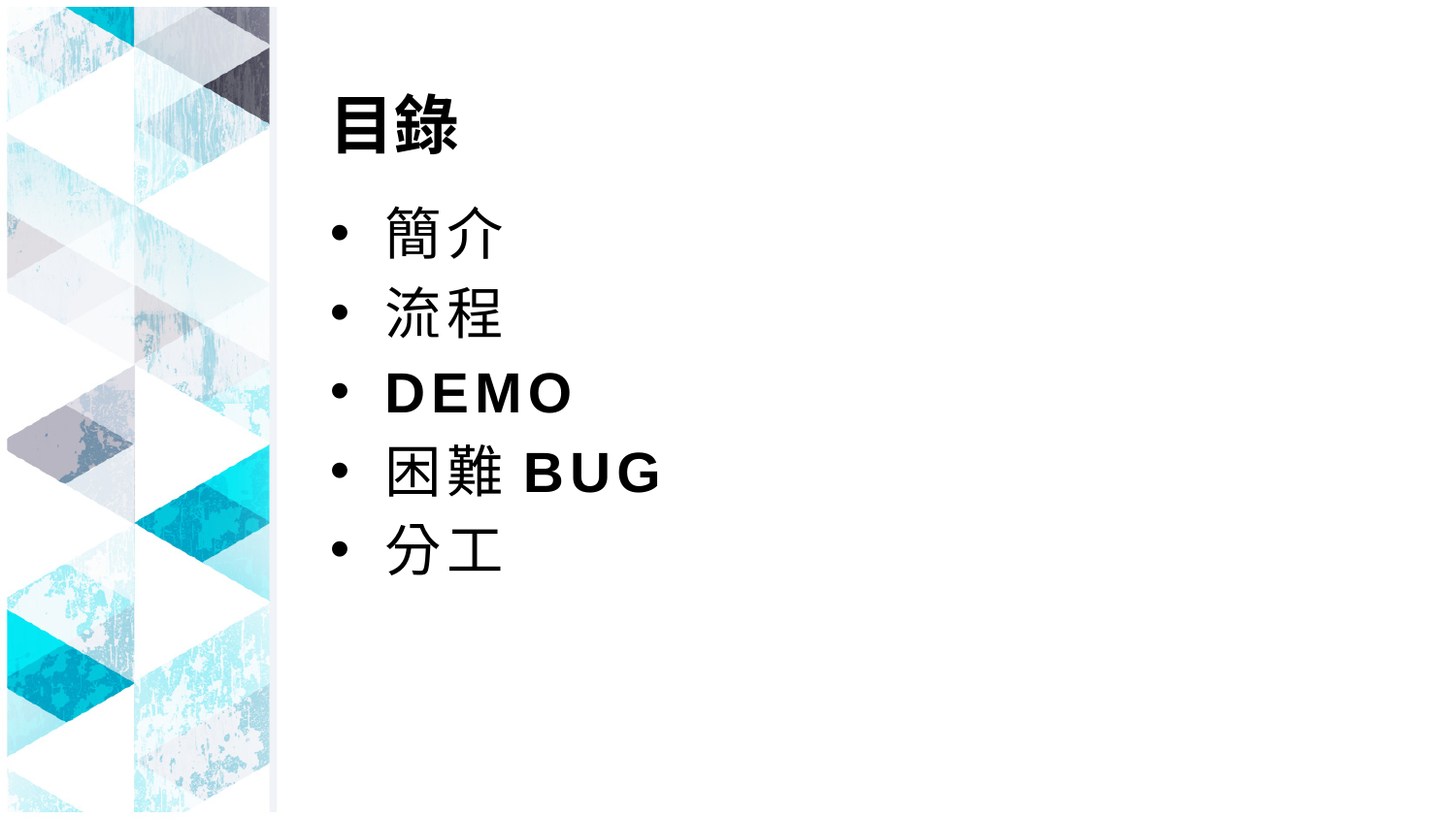

# 目錄
簡介
流程
DEMO
困難BUG
分工